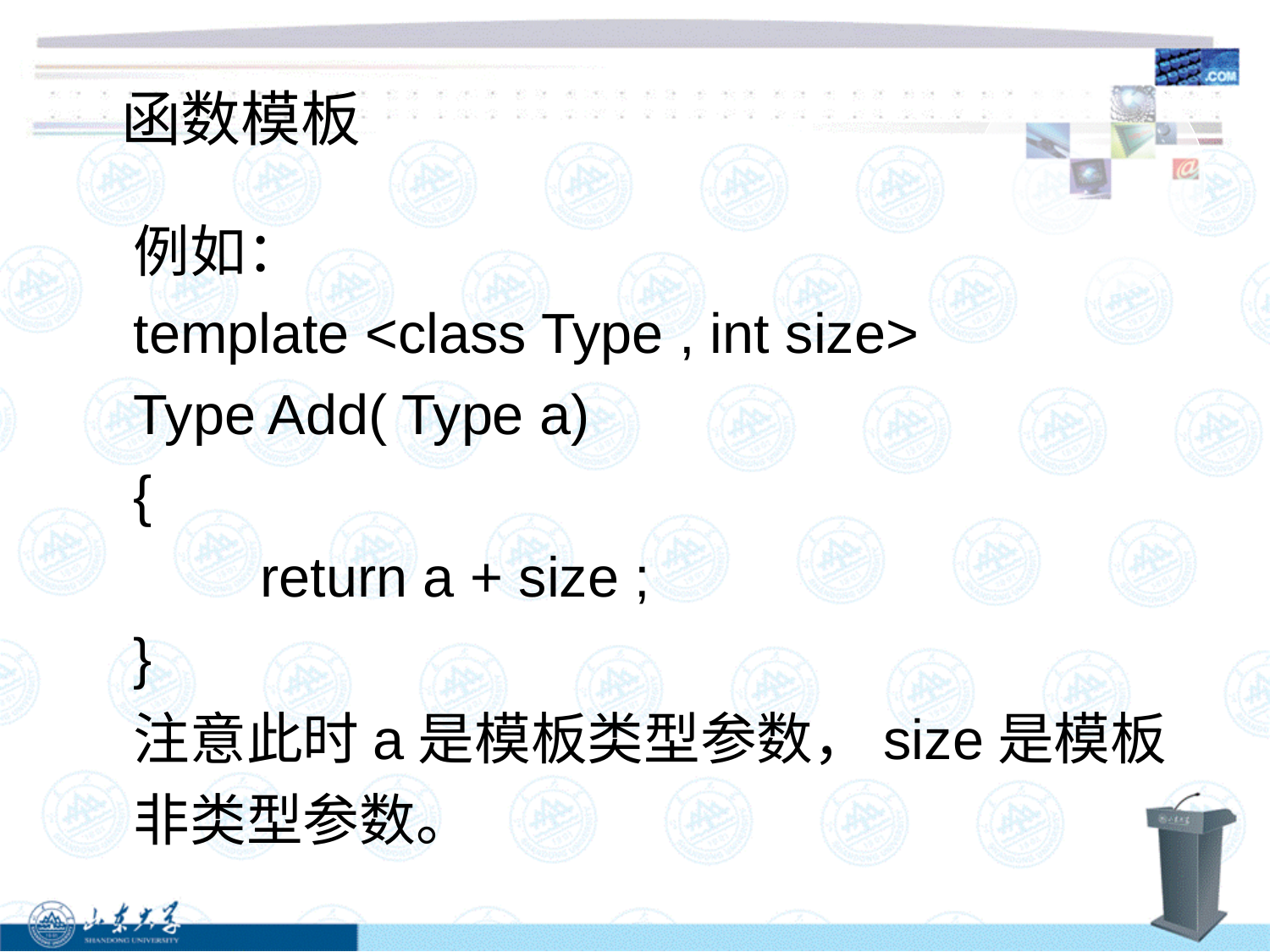

函数模板
例如：
template <class Type , int size>
Type Add( Type a)
{
	return a + size ;
}
注意此时a是模板类型参数，size是模板非类型参数。